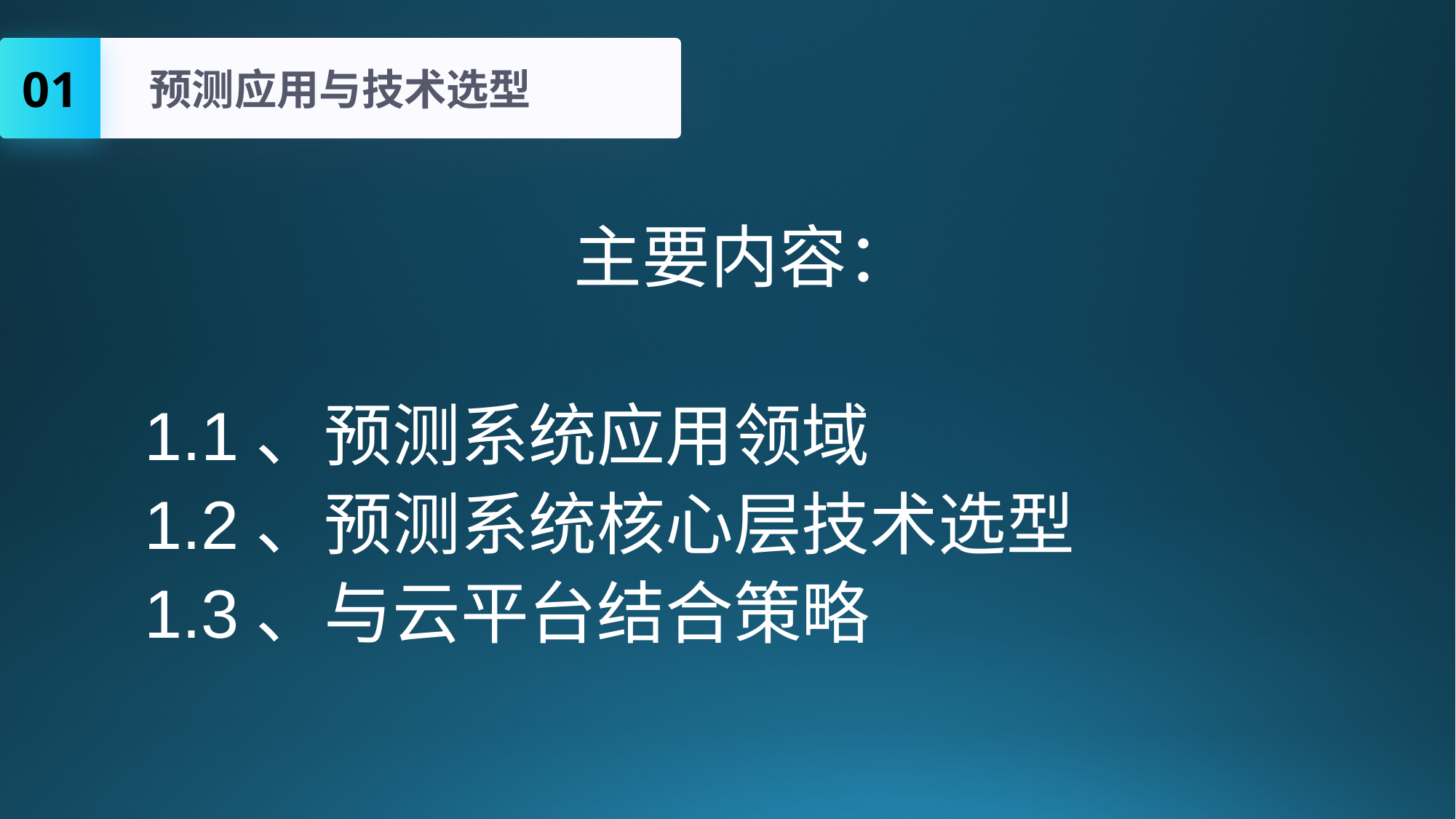

预测应用与技术选型

01
主要内容：

1.1、预测系统应用领域
1.2、预测系统核心层技术选型
1.3、与云平台结合策略